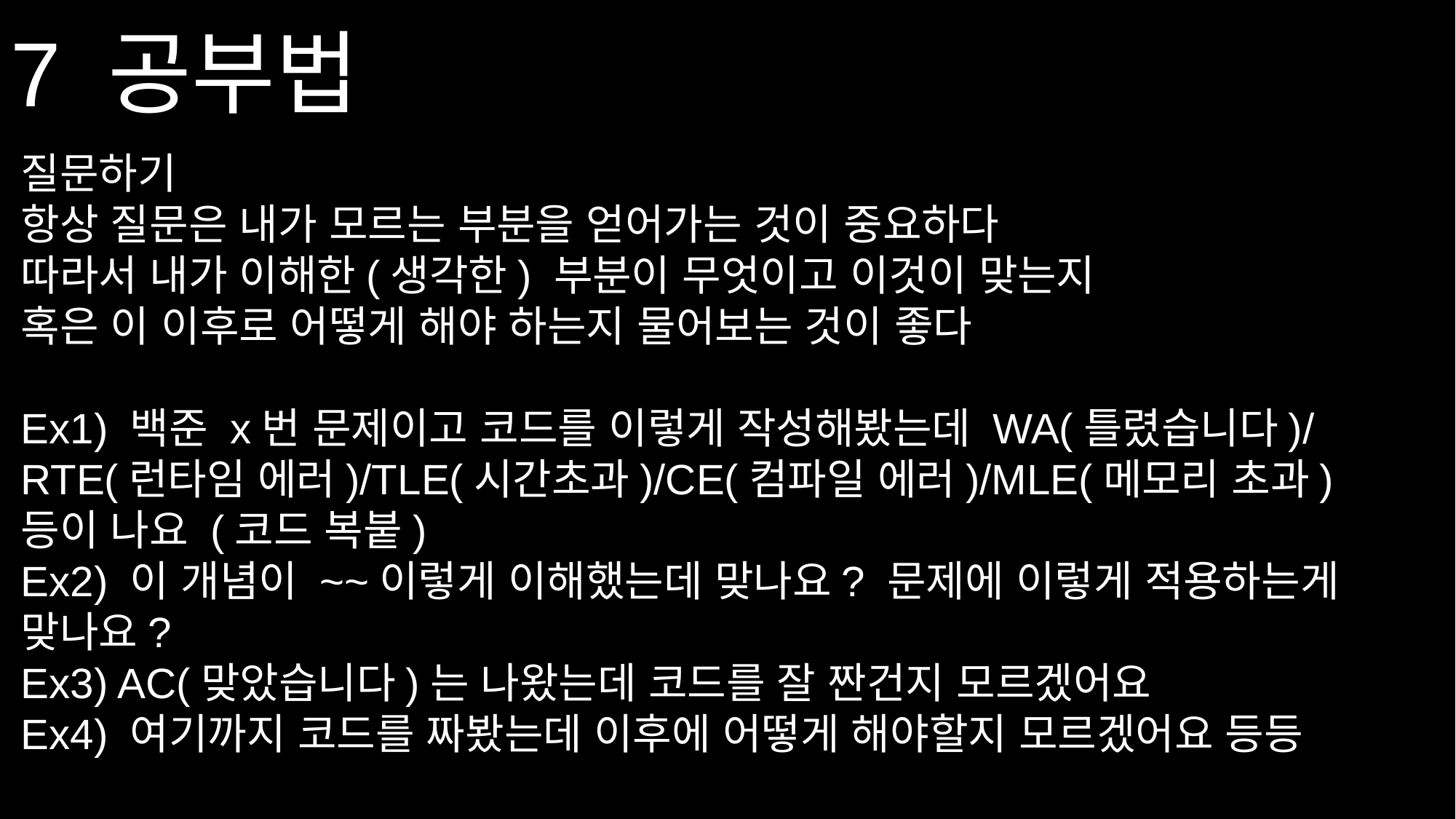

7 공부법
질문하기
항상 질문은 내가 모르는 부분을 얻어가는 것이 중요하다
따라서 내가 이해한(생각한) 부분이 무엇이고 이것이 맞는지
혹은 이 이후로 어떻게 해야 하는지 물어보는 것이 좋다

Ex1) 백준 x번 문제이고 코드를 이렇게 작성해봤는데 WA(틀렸습니다)/RTE(런타임 에러)/TLE(시간초과)/CE(컴파일 에러)/MLE(메모리 초과) 등이 나요 (코드 복붙)
Ex2) 이 개념이 ~~이렇게 이해했는데 맞나요? 문제에 이렇게 적용하는게 맞나요?
Ex3) AC(맞았습니다)는 나왔는데 코드를 잘 짠건지 모르겠어요
Ex4) 여기까지 코드를 짜봤는데 이후에 어떻게 해야할지 모르겠어요 등등